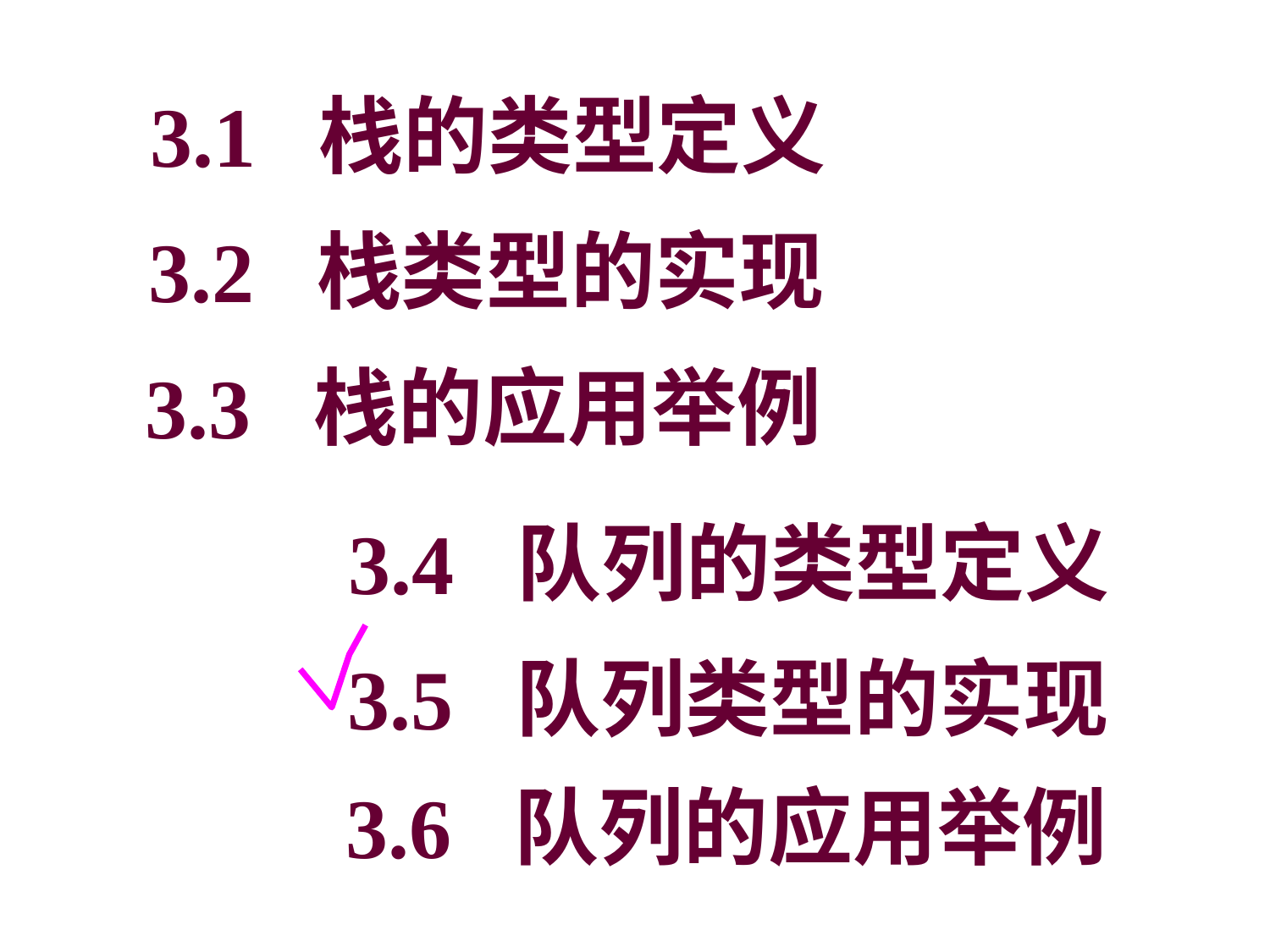

3.1  栈的类型定义
3.2  栈类型的实现
3.3  栈的应用举例
3.4  队列的类型定义

3.5  队列类型的实现
3.6  队列的应用举例